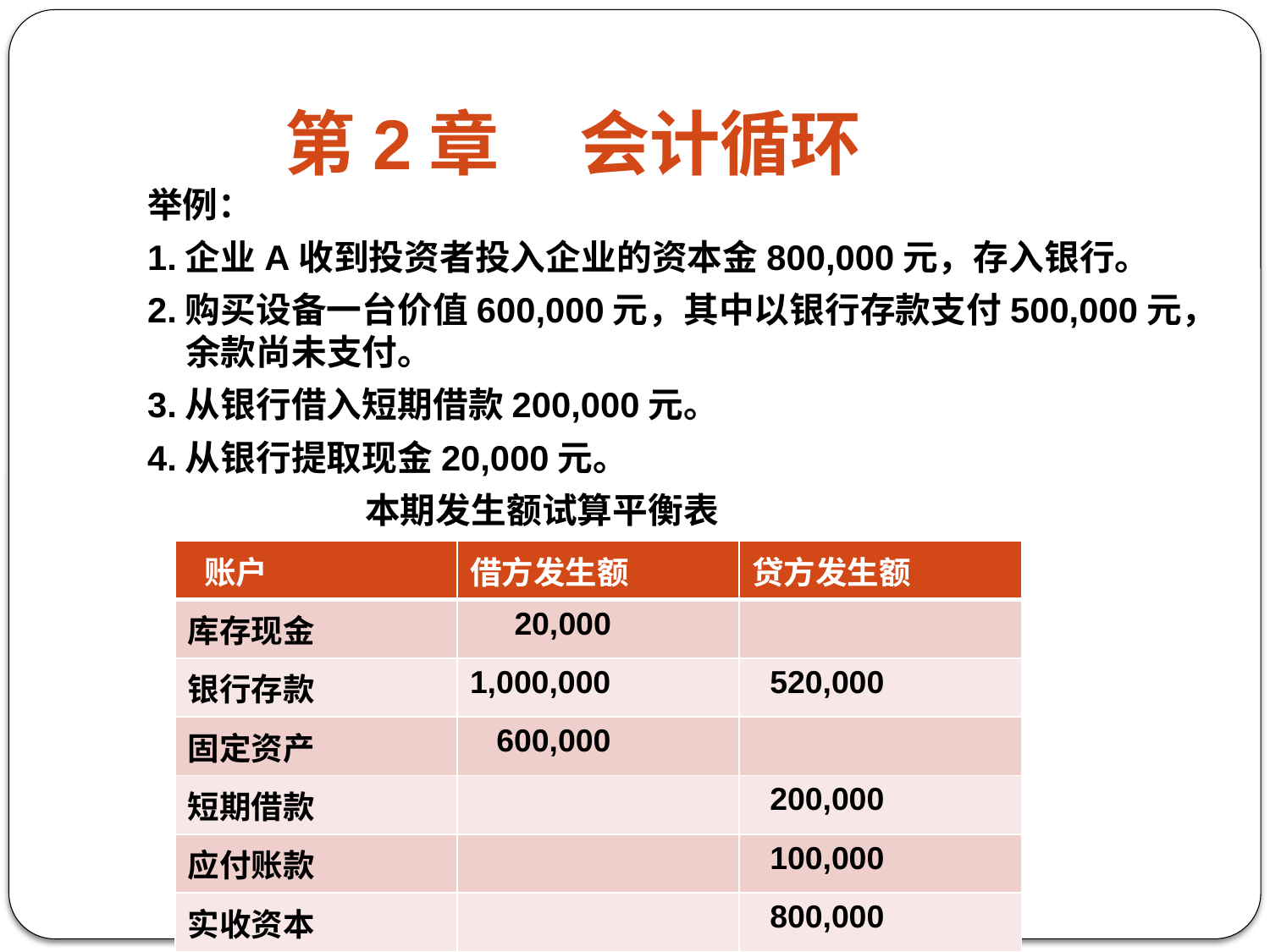

# 第2章     会计循环
举例：
1.企业A收到投资者投入企业的资本金800,000元，存入银行。
2.购买设备一台价值600,000元，其中以银行存款支付500,000元，余款尚未支付。
3.从银行借入短期借款200,000元。
4.从银行提取现金20,000元。
                          本期发生额试算平衡表

| 账户 | 借方发生额 | 贷方发生额 |
| --- | --- | --- |
| 库存现金 | 20,000 |  |
| 银行存款 | 1,000,000 | 520,000 |
| 固定资产 | 600,000 |  |
| 短期借款 |  | 200,000 |
| 应付账款 |  | 100,000 |
| 实收资本 |  | 800,000 |
| 合计 | 1,620,000 | 1,620,000 |